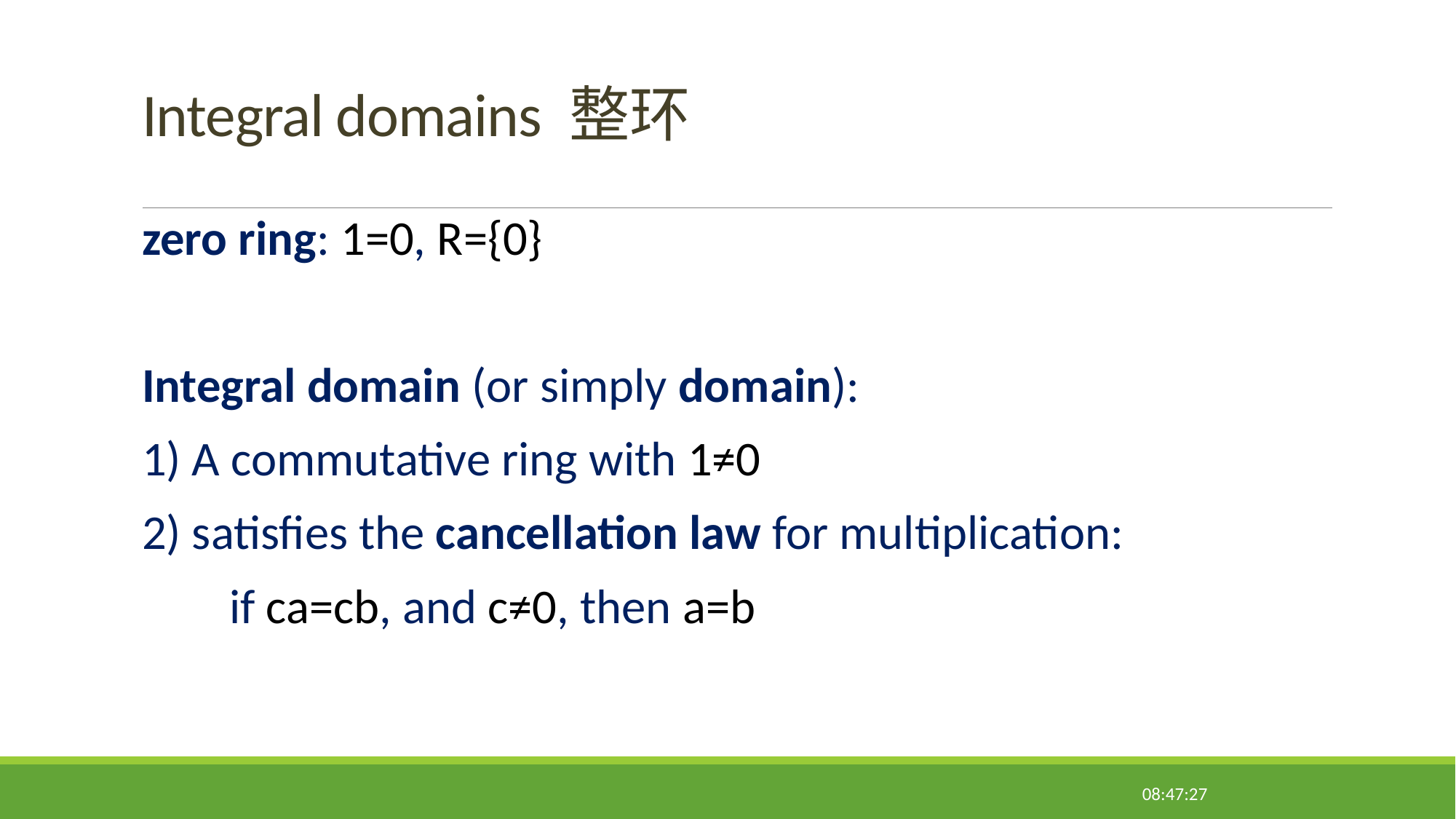

# Integral domains 整环
zero ring: 1=0, R={0}

Integral domain (or simply domain):
1) A commutative ring with 1≠0
2) satisfies the cancellation law for multiplication:
        if ca=cb, and c≠0, then a=b
08:47:27